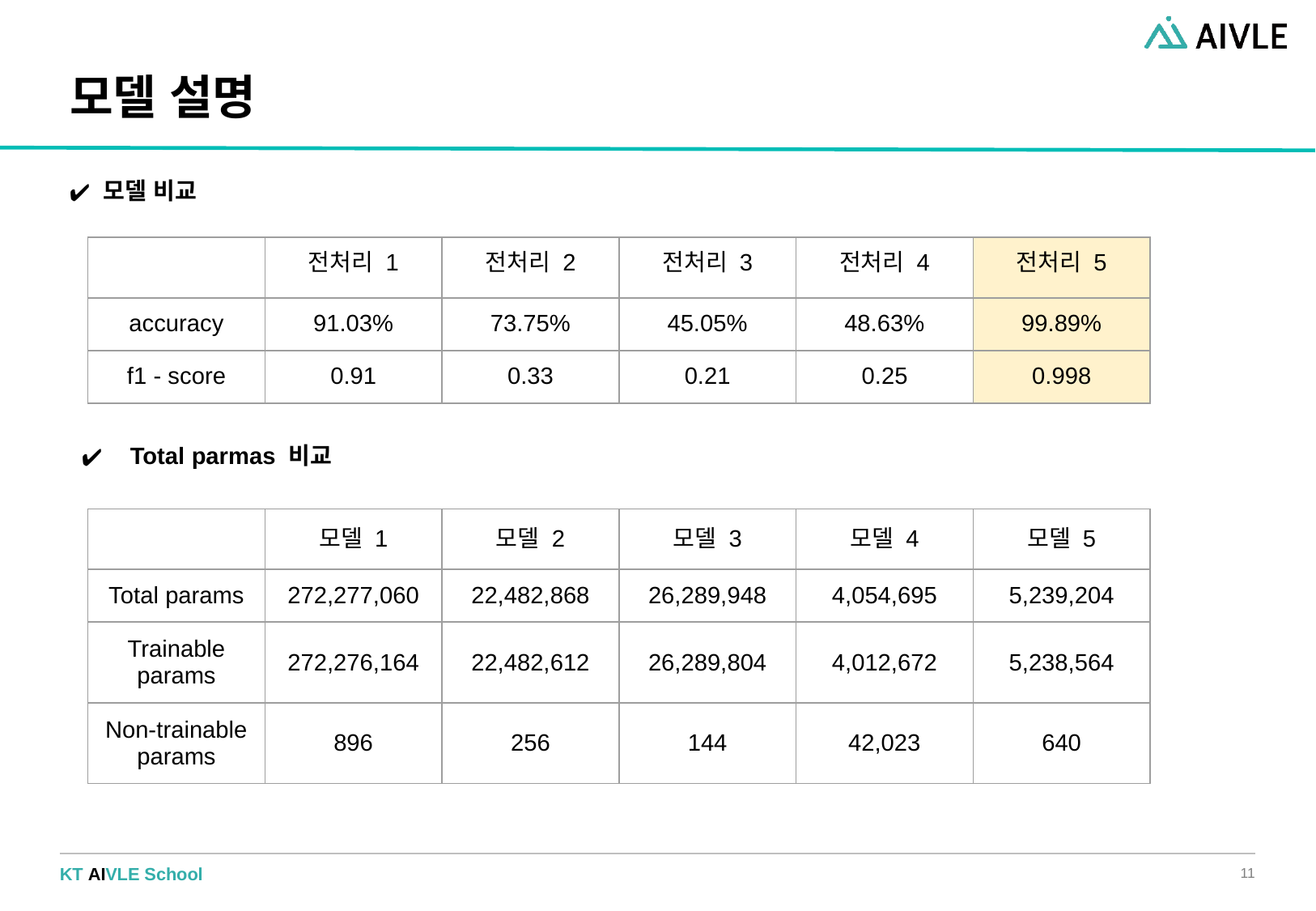

# 모델 설명
모델 비교
|  | 전처리 1 | 전처리 2 | 전처리 3 | 전처리 4 | 전처리 5 |
| --- | --- | --- | --- | --- | --- |
| accuracy | 91.03% | 73.75% | 45.05% | 48.63% | 99.89% |
| f1 - score | 0.91 | 0.33 | 0.21 | 0.25 | 0.998 |
Total parmas 비교
|  | 모델 1 | 모델 2 | 모델 3 | 모델 4 | 모델 5 |
| --- | --- | --- | --- | --- | --- |
| Total params | 272,277,060 | 22,482,868 | 26,289,948 | 4,054,695 | 5,239,204 |
| Trainable params | 272,276,164 | 22,482,612 | 26,289,804 | 4,012,672 | 5,238,564 |
| Non-trainable params | 896 | 256 | 144 | 42,023 | 640 |